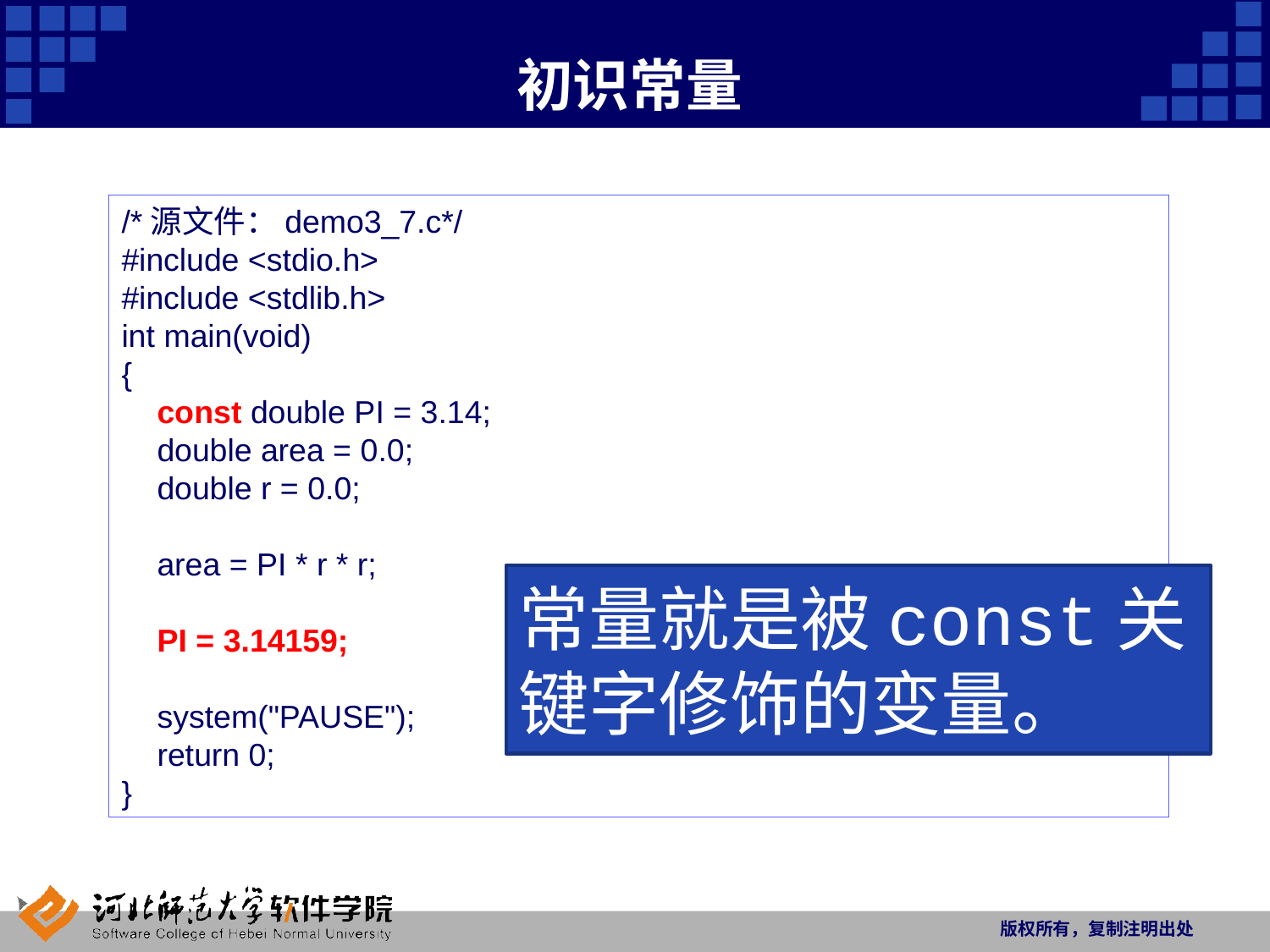

# 初识常量
/*源文件：demo3_7.c*/
#include <stdio.h>
#include <stdlib.h>
int main(void)
{
    const double PI = 3.14;
    double area = 0.0;
    double r = 0.0;

    area = PI * r * r;

    PI = 3.14159;

    system("PAUSE");
    return 0;
}
常量就是被const关键字修饰的变量。
版权所有，复制注明出处